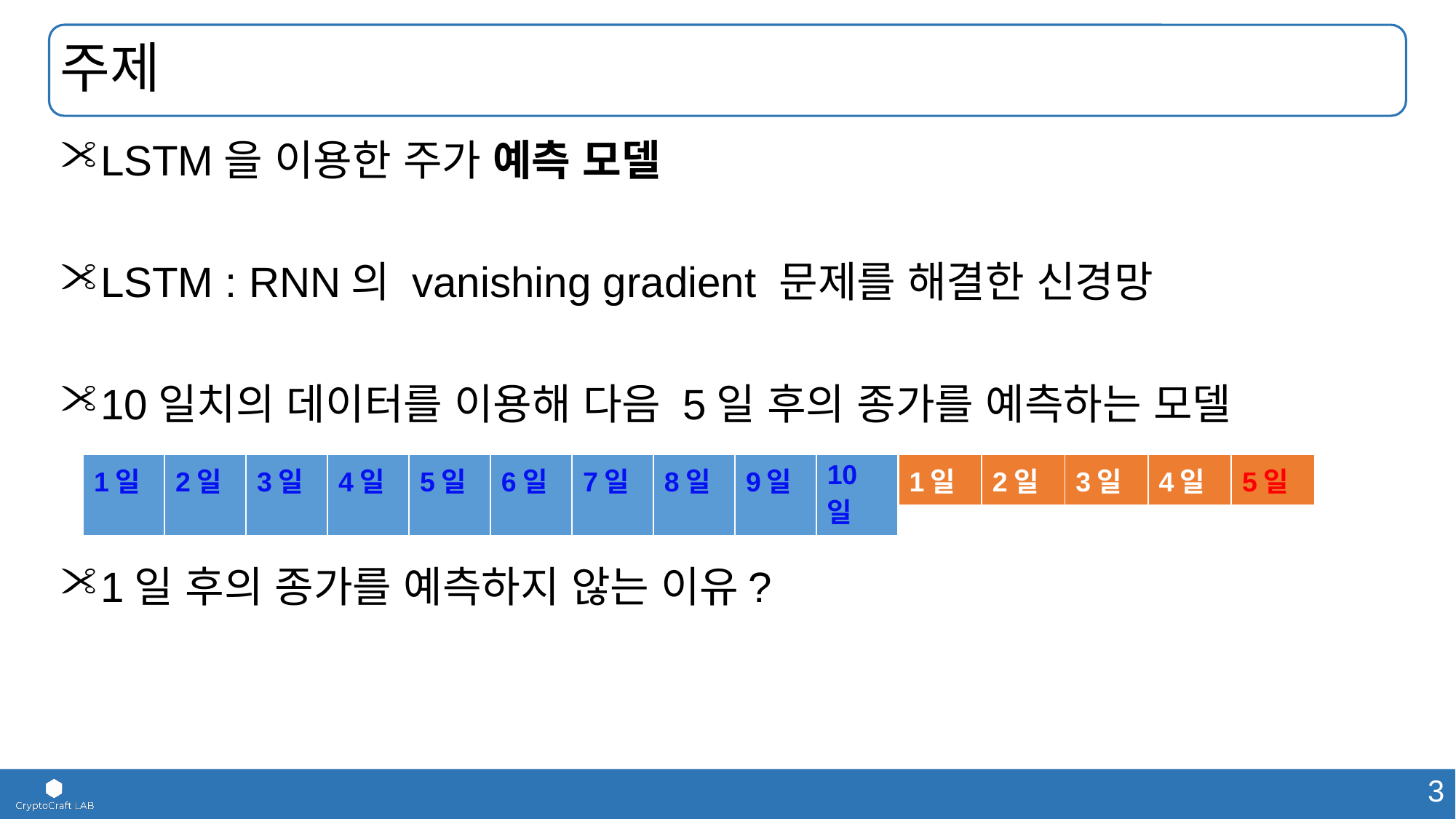

# 주제
LSTM을 이용한 주가 예측 모델

LSTM : RNN의 vanishing gradient 문제를 해결한 신경망

10일치의 데이터를 이용해 다음 5일 후의 종가를 예측하는 모델

1일 후의 종가를 예측하지 않는 이유?
| 1일 | 2일 | 3일 | 4일 | 5일 |
| --- | --- | --- | --- | --- |
| 1일 | 2일 | 3일 | 4일 | 5일 | 6일 | 7일 | 8일 | 9일 | 10일 |
| --- | --- | --- | --- | --- | --- | --- | --- | --- | --- |